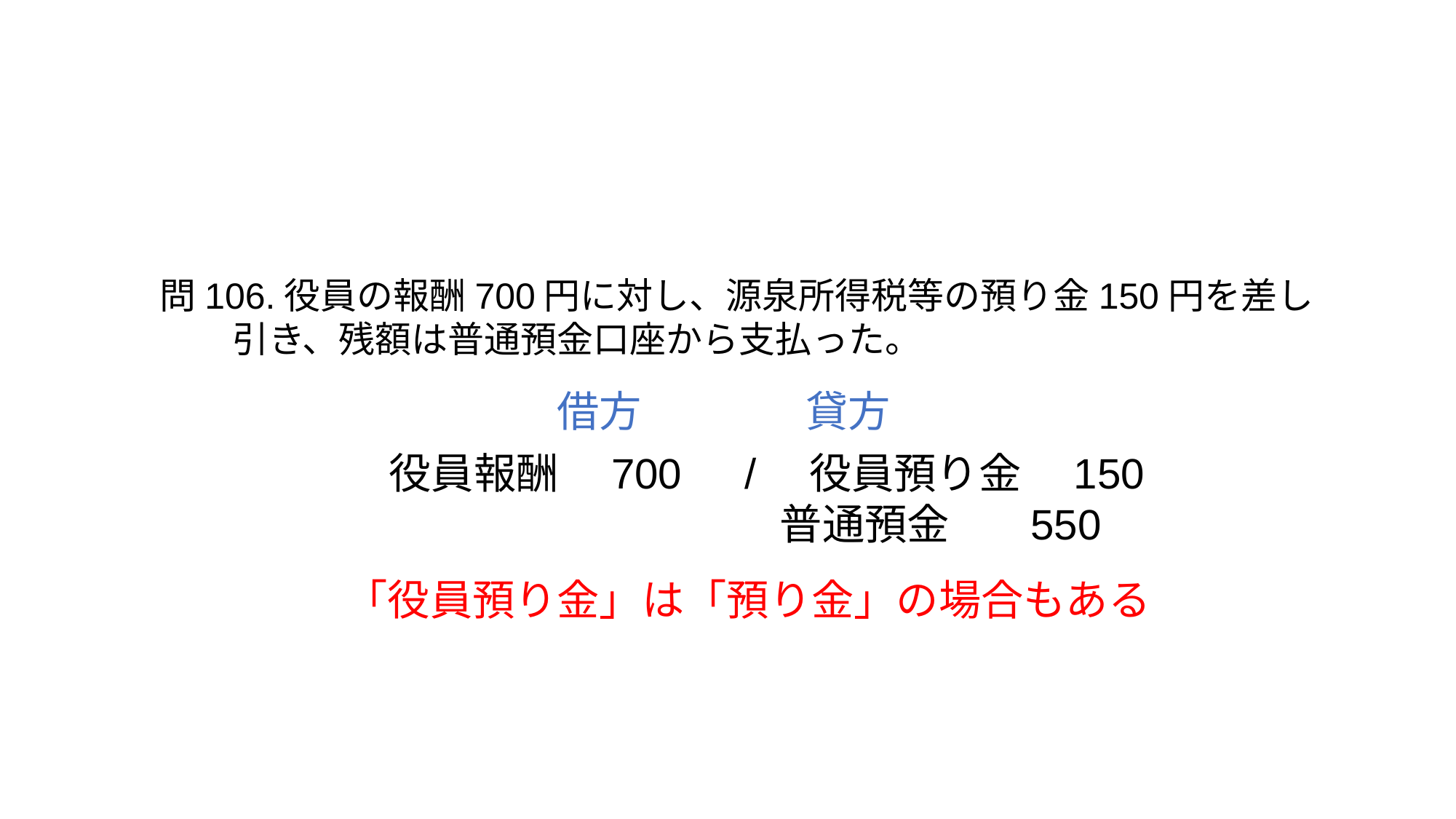

問106.役員の報酬700円に対し、源泉所得税等の預り金150円を差し
　　引き、残額は普通預金口座から支払った。
借方
貸方
役員報酬　700　/　役員預り金　150
　　　　　　　　 　普通預金   　550
「役員預り金」は「預り金」の場合もある